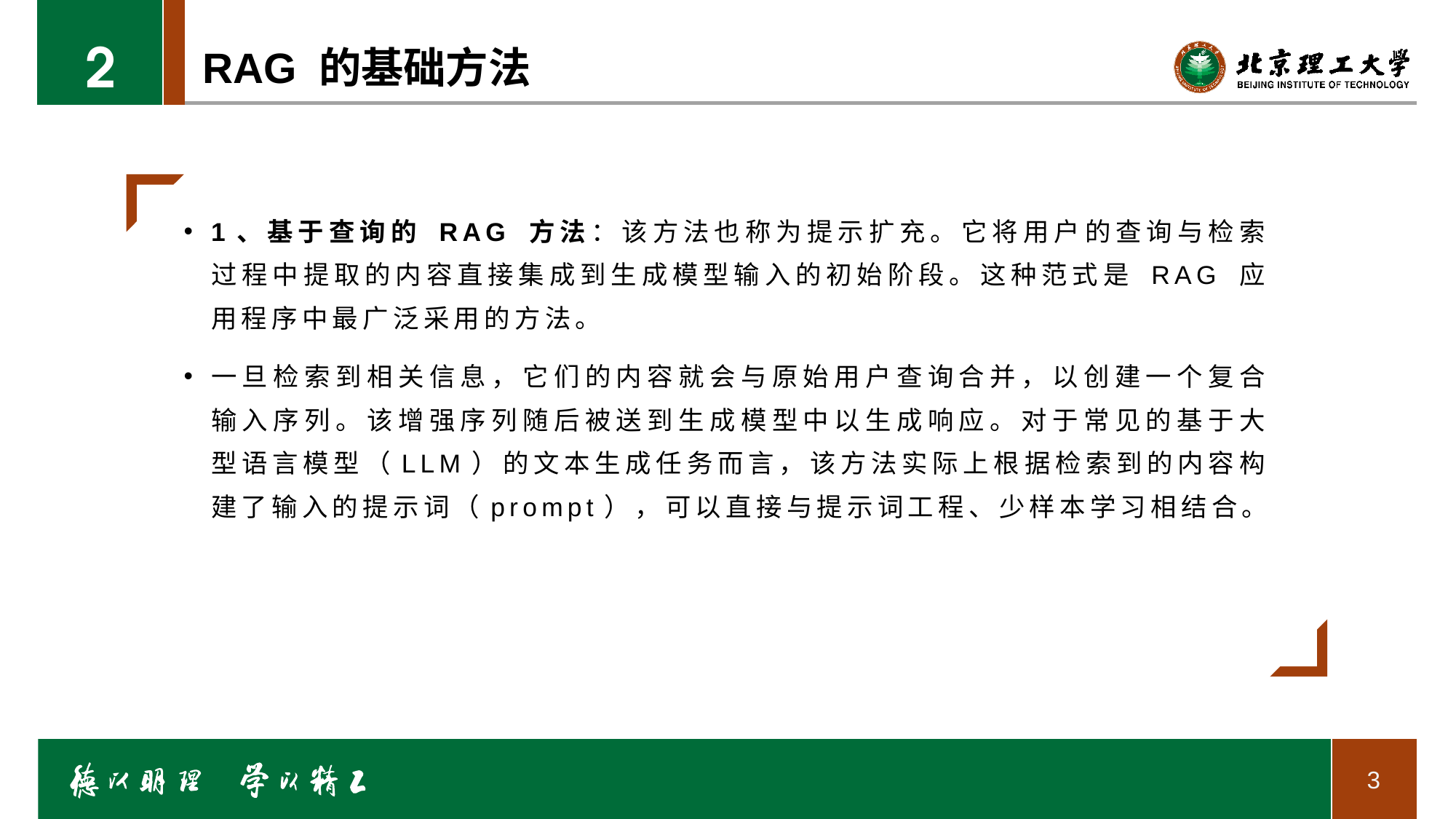

2
# RAG 的基础方法

1、基于查询的 RAG 方法：该方法也称为提示扩充。它将用户的查询与检索过程中提取的内容直接集成到生成模型输入的初始阶段。这种范式是 RAG 应用程序中最广泛采用的方法。
一旦检索到相关信息，它们的内容就会与原始用户查询合并，以创建一个复合输入序列。该增强序列随后被送到生成模型中以生成响应。对于常见的基于大型语言模型（LLM）的文本生成任务而言，该方法实际上根据检索到的内容构建了输入的提示词（prompt），可以直接与提示词工程、少样本学习相结合。